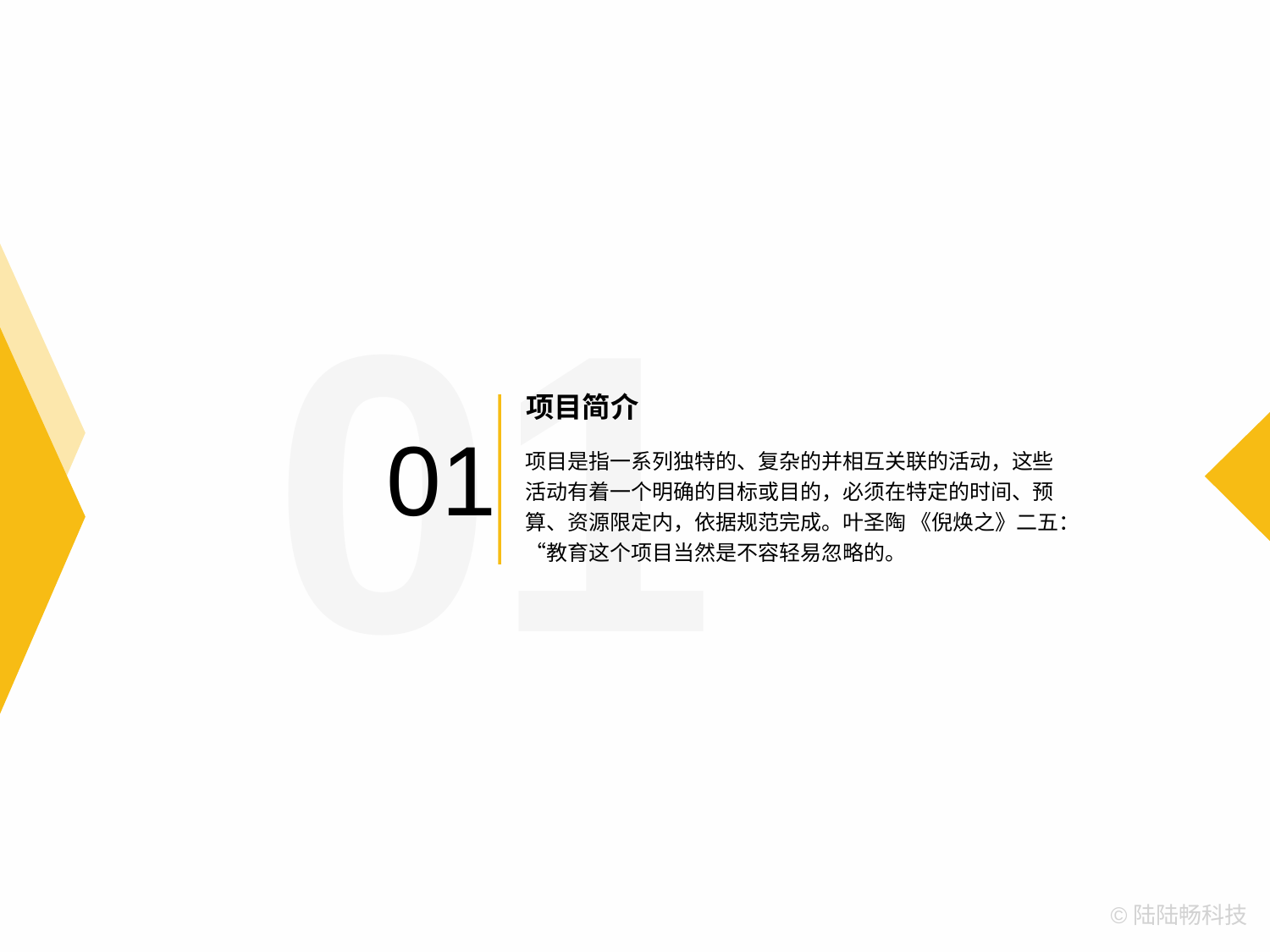

01

项目简介

01

项目是指一系列独特的、复杂的并相互关联的活动，这些活动有着一个明确的目标或目的，必须在特定的时间、预算、资源限定内，依据规范完成。叶圣陶 《倪焕之》二五：“教育这个项目当然是不容轻易忽略的。
©陆陆畅科技